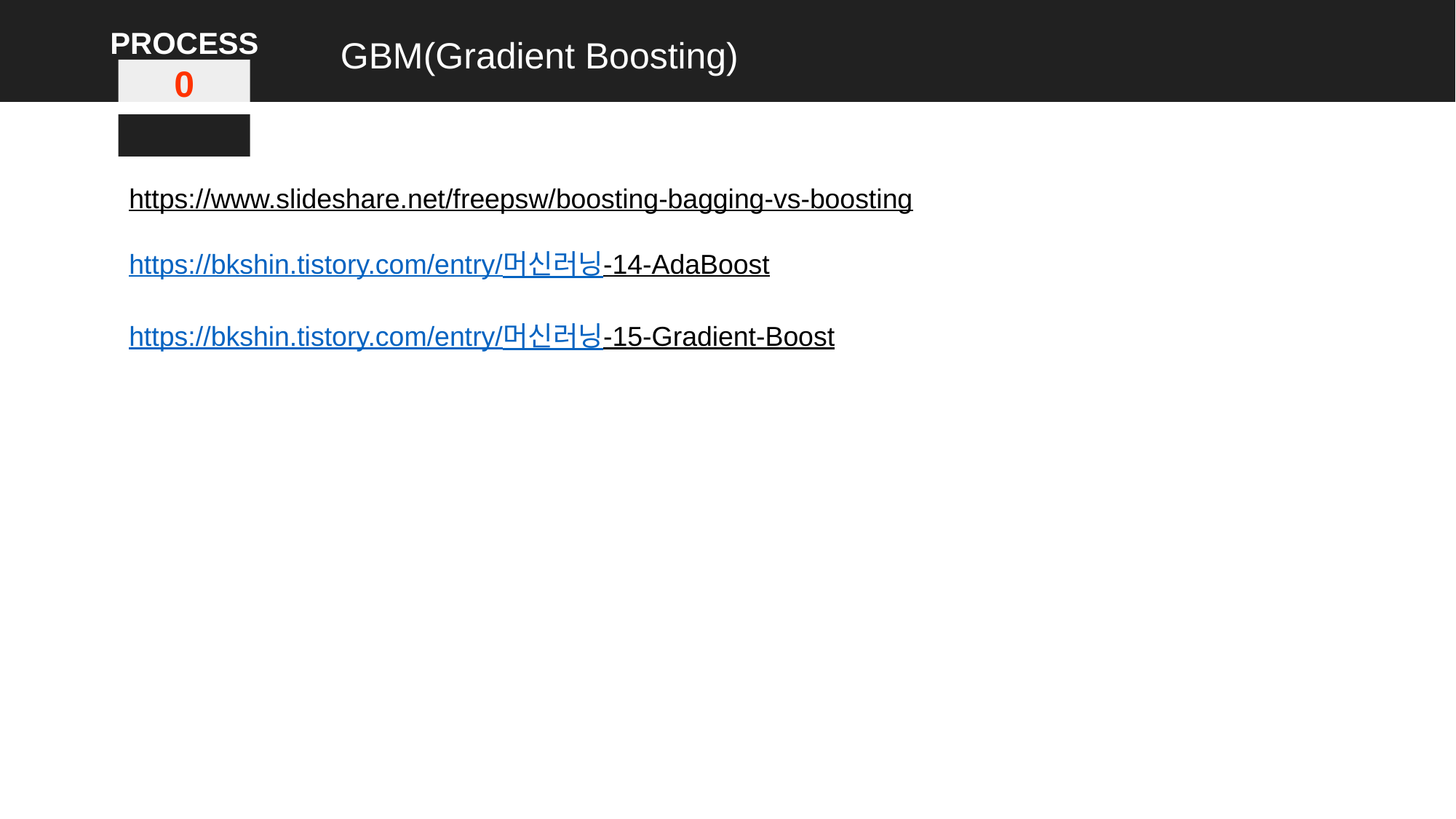

PROCESS
GBM(Gradient Boosting)
0

https://www.slideshare.net/freepsw/boosting-bagging-vs-boosting

https://bkshin.tistory.com/entry/머신러닝-14-AdaBoost

https://bkshin.tistory.com/entry/머신러닝-15-Gradient-Boost